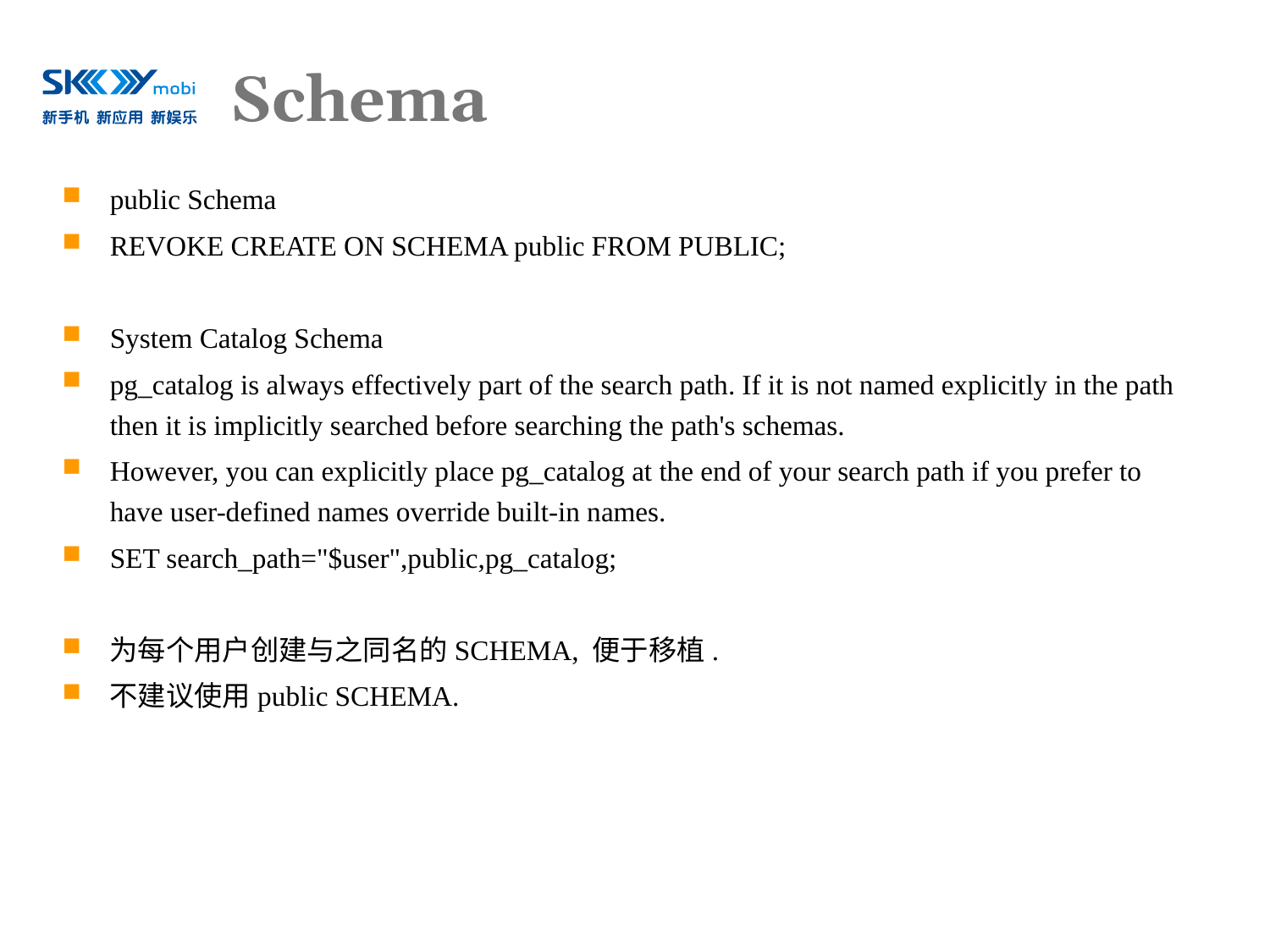

# Schema
public Schema
REVOKE CREATE ON SCHEMA public FROM PUBLIC;

System Catalog Schema
pg_catalog is always effectively part of the search path. If it is not named explicitly in the path then it is implicitly searched before searching the path's schemas.
However, you can explicitly place pg_catalog at the end of your search path if you prefer to have user-defined names override built-in names.
SET search_path="$user",public,pg_catalog;

为每个用户创建与之同名的SCHEMA, 便于移植.
不建议使用public SCHEMA.